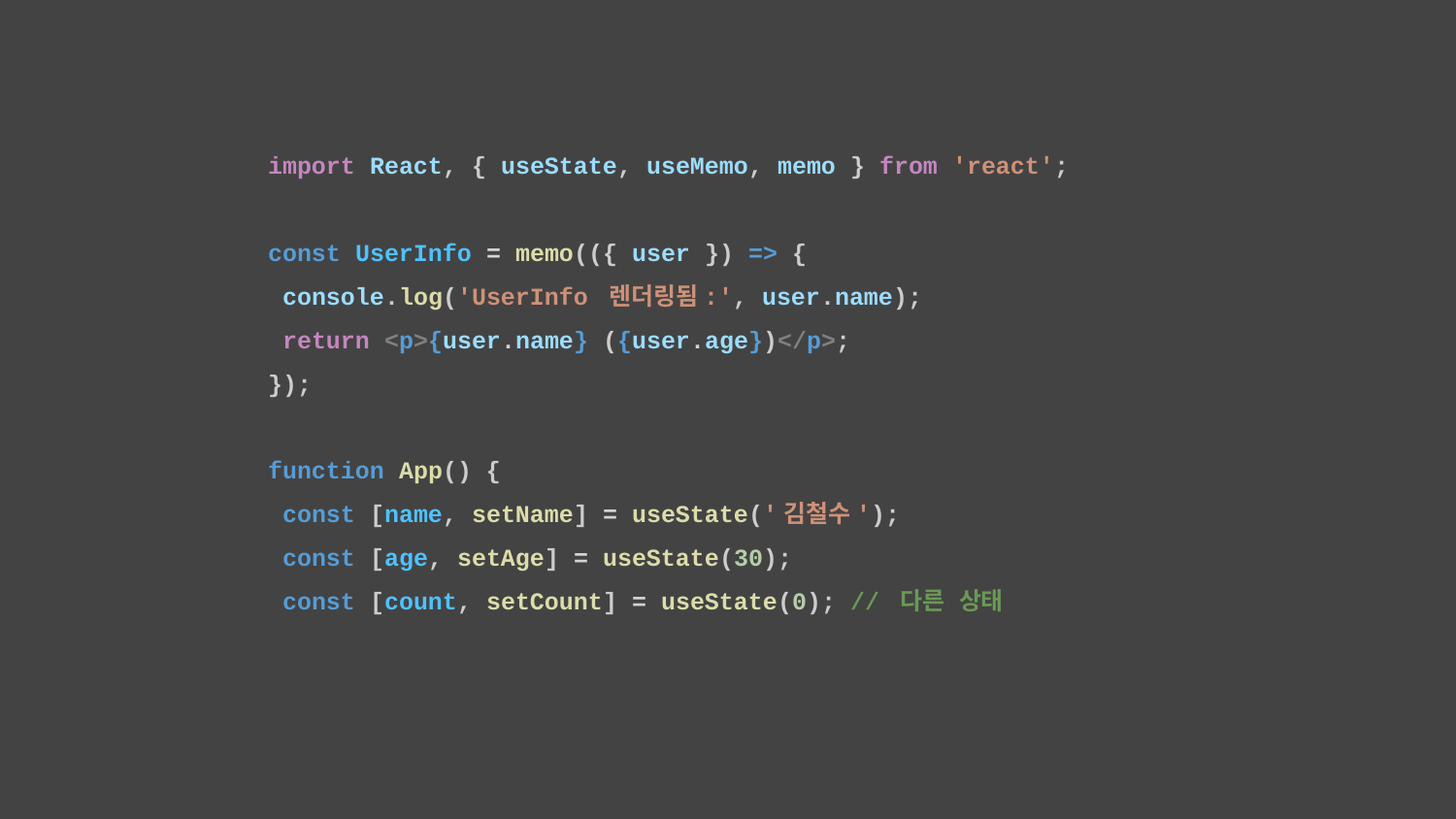

import React, { useState, useMemo, memo } from 'react';

const UserInfo = memo(({ user }) => {
 console.log('UserInfo 렌더링됨:', user.name);
 return <p>{user.name} ({user.age})</p>;
});

function App() {
 const [name, setName] = useState('김철수');
 const [age, setAge] = useState(30);
 const [count, setCount] = useState(0); // 다른 상태